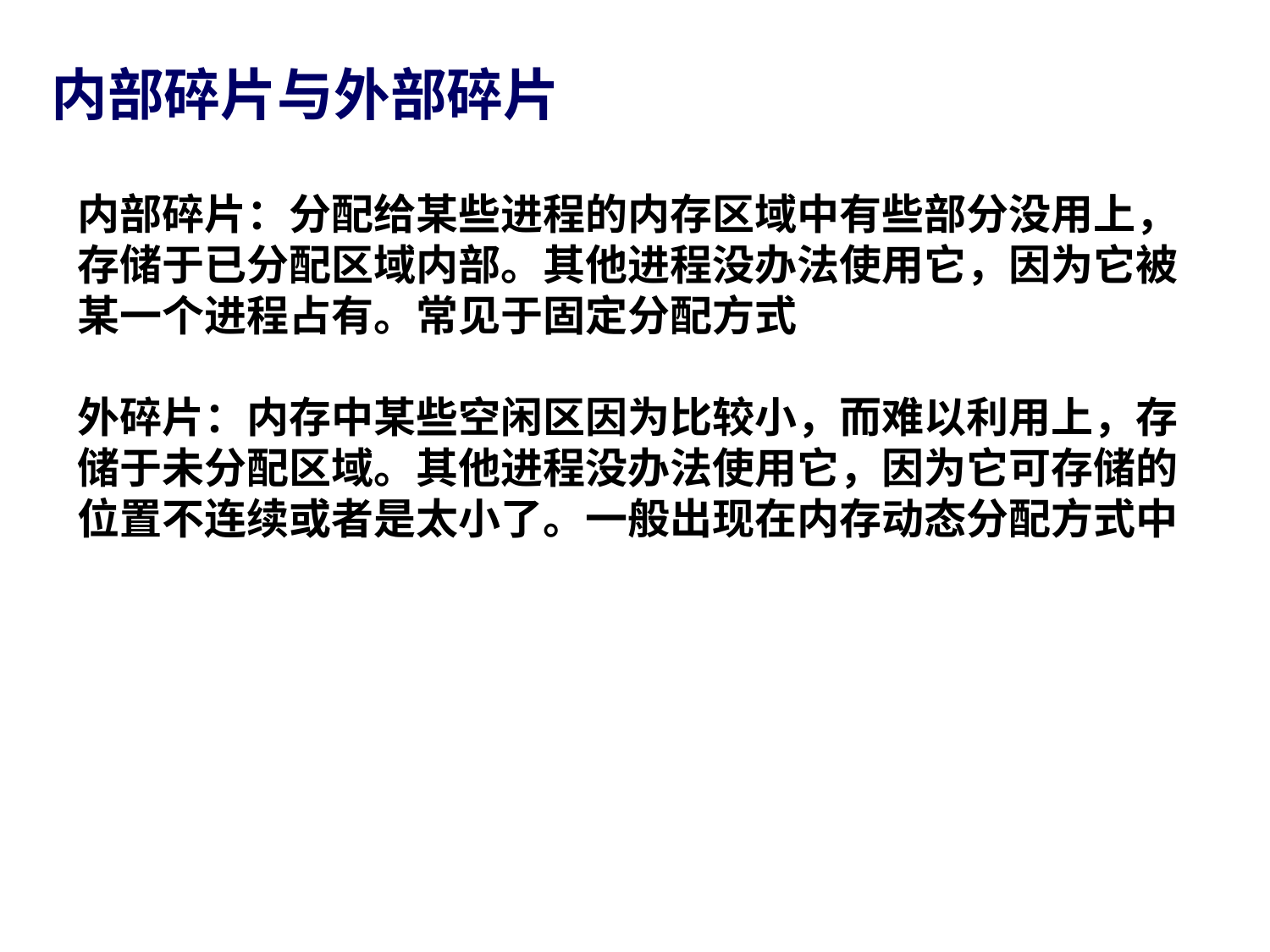

内部碎片与外部碎片
内部碎片：分配给某些进程的内存区域中有些部分没用上，存储于已分配区域内部。其他进程没办法使用它，因为它被某一个进程占有。常见于固定分配方式

外碎片：内存中某些空闲区因为比较小，而难以利用上，存储于未分配区域。其他进程没办法使用它，因为它可存储的位置不连续或者是太小了。一般出现在内存动态分配方式中